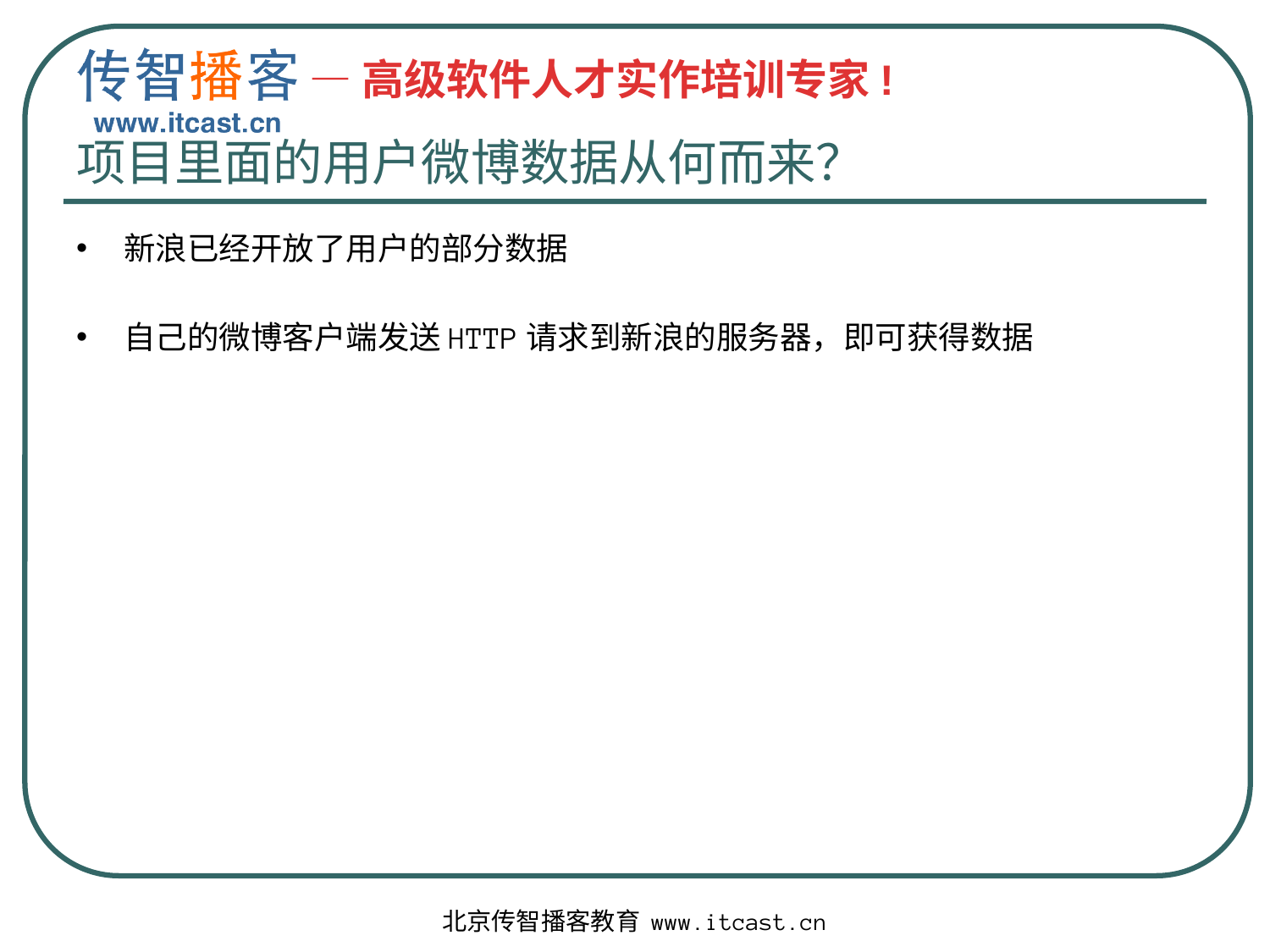

# 项目里面的用户微博数据从何而来？
新浪已经开放了用户的部分数据

自己的微博客户端发送HTTP请求到新浪的服务器，即可获得数据